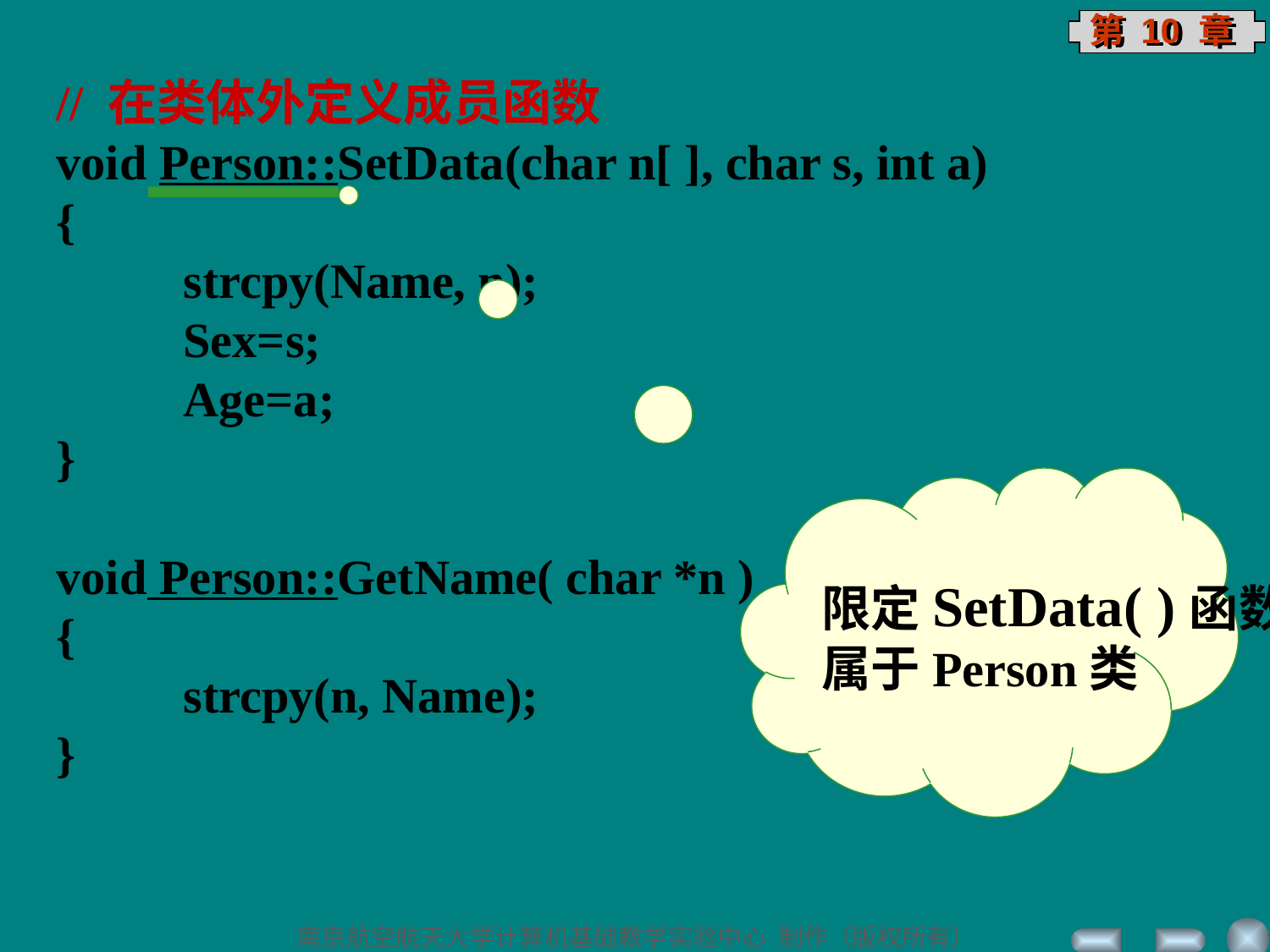

// 在类体外定义成员函数
void Person::SetData(char n[ ], char s, int a)
{
	strcpy(Name, n);
	Sex=s;
	Age=a;
}

void Person::GetName( char *n )
{
	strcpy(n, Name);
}

限定SetData( )函数
属于Person类